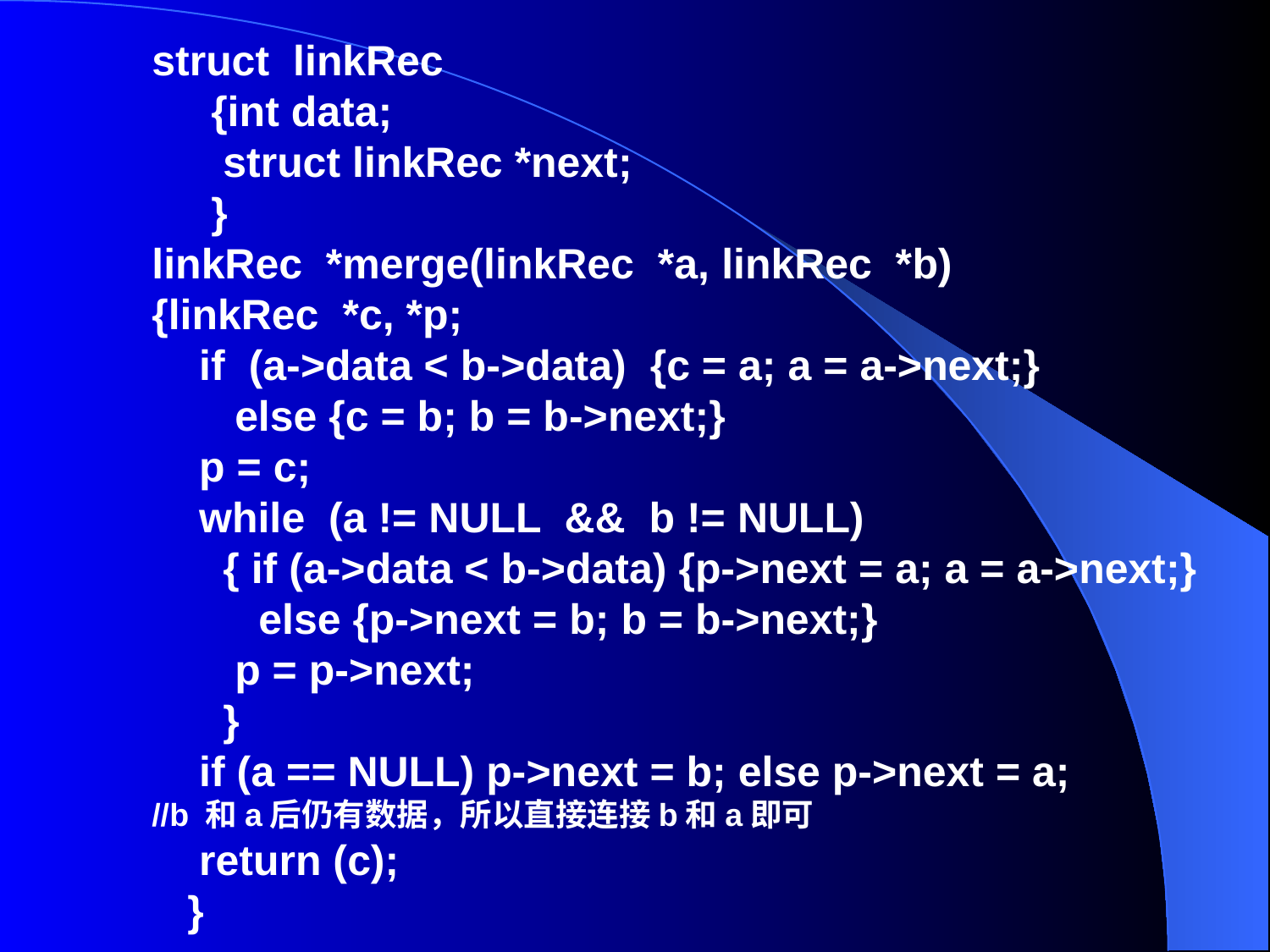

struct  linkRec
     {int data;
      struct linkRec *next;
     }
linkRec  *merge(linkRec  *a, linkRec  *b)
{linkRec  *c, *p;
    if  (a->data < b->data)  {c = a; a = a->next;}
       else {c = b; b = b->next;}
    p = c;
    while  (a != NULL  &&  b != NULL)
      { if (a->data < b->data) {p->next = a; a = a->next;}
         else {p->next = b; b = b->next;}
       p = p->next;
      }
    if (a == NULL) p->next = b; else p->next = a;
//b 和a后仍有数据，所以直接连接b和a即可
    return (c);
   }